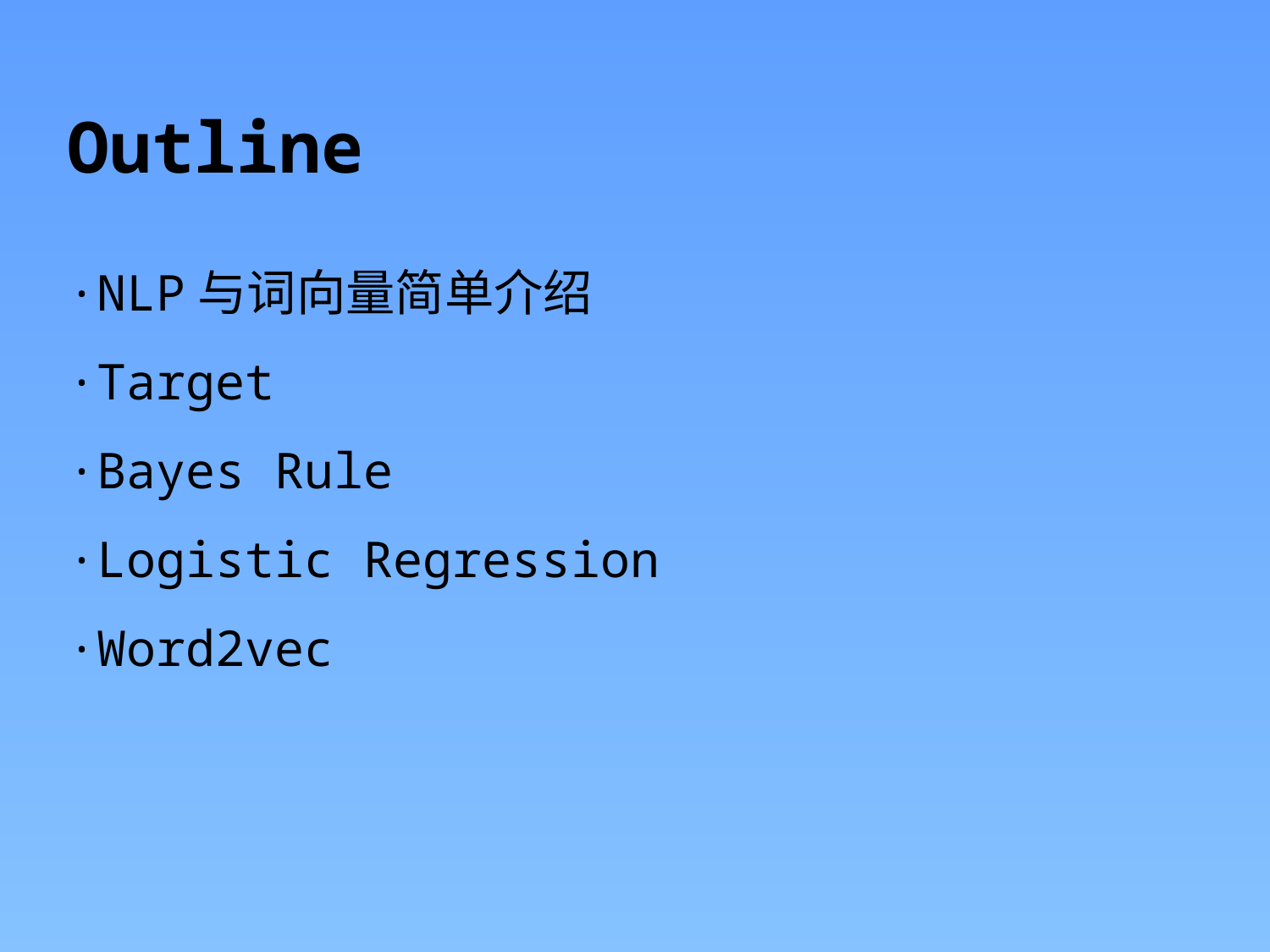

Outline
·NLP与词向量简单介绍
·Target
·Bayes Rule
·Logistic Regression
·Word2vec